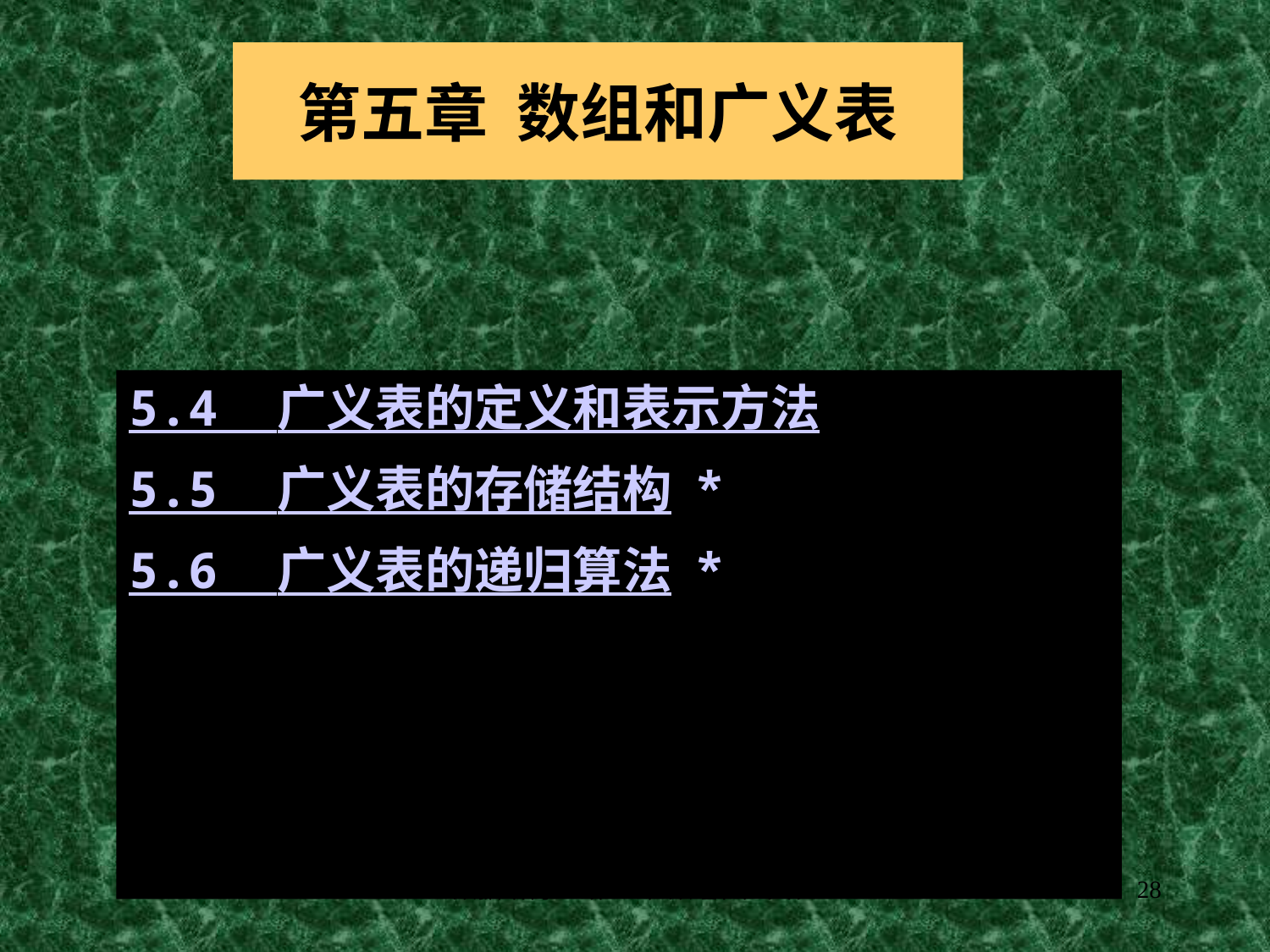

# 第五章  数组和广义表

5.4  广义表的定义和表示方法
5.5  广义表的存储结构 *
5.6  广义表的递归算法 *
数据结构---第五章 数组和广义表
28